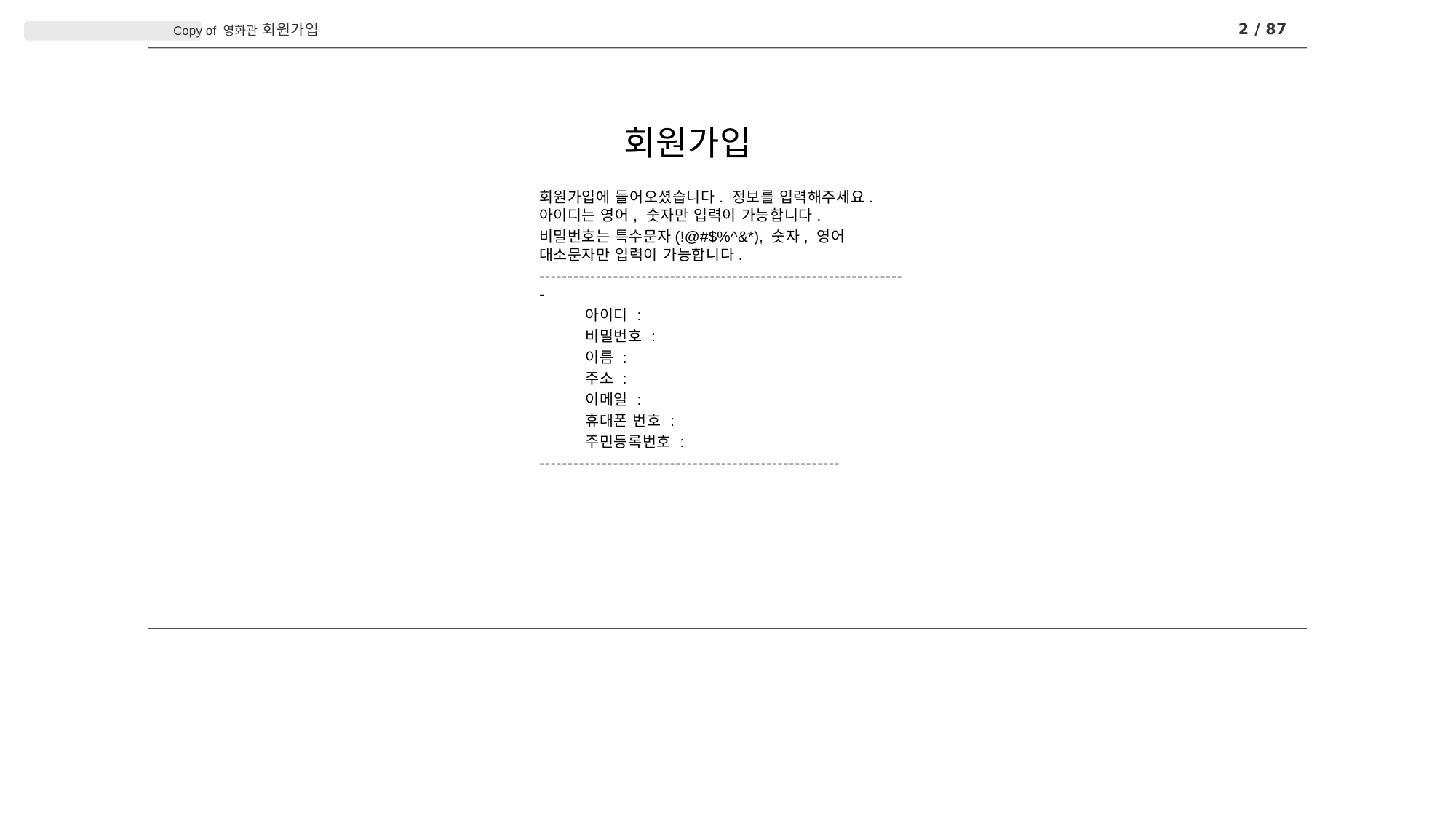

2 / 87
Copy of 영화관 회원가입

# 회원가입
회원가입에 들어오셨습니다. 정보를 입력해주세요.  아이디는 영어, 숫자만 입력이 가능합니다.
비밀번호는 특수문자(!@#$%^&*), 숫자, 영어 대소문자만 입력이 가능합니다.
-----------------------------------------------------------------
아이디 :
비밀번호 :
이름 :
주소 :
이메일 :
휴대폰 번호 :
주민등록번호 :
-----------------------------------------------------